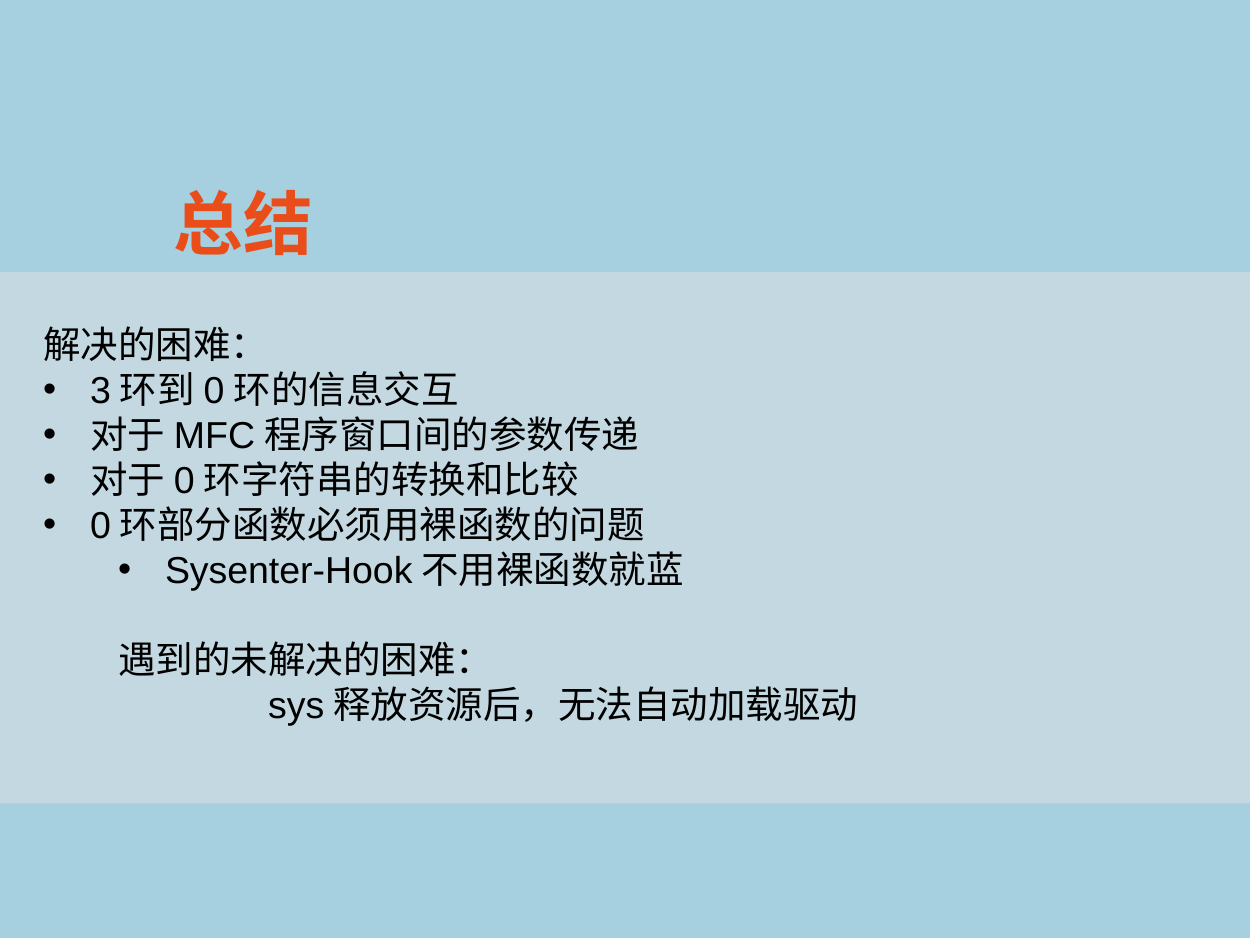

总结

解决的困难：
3环到0环的信息交互
对于MFC程序窗口间的参数传递
对于0环字符串的转换和比较
0环部分函数必须用裸函数的问题
Sysenter-Hook不用裸函数就蓝

遇到的未解决的困难：
	sys释放资源后，无法自动加载驱动